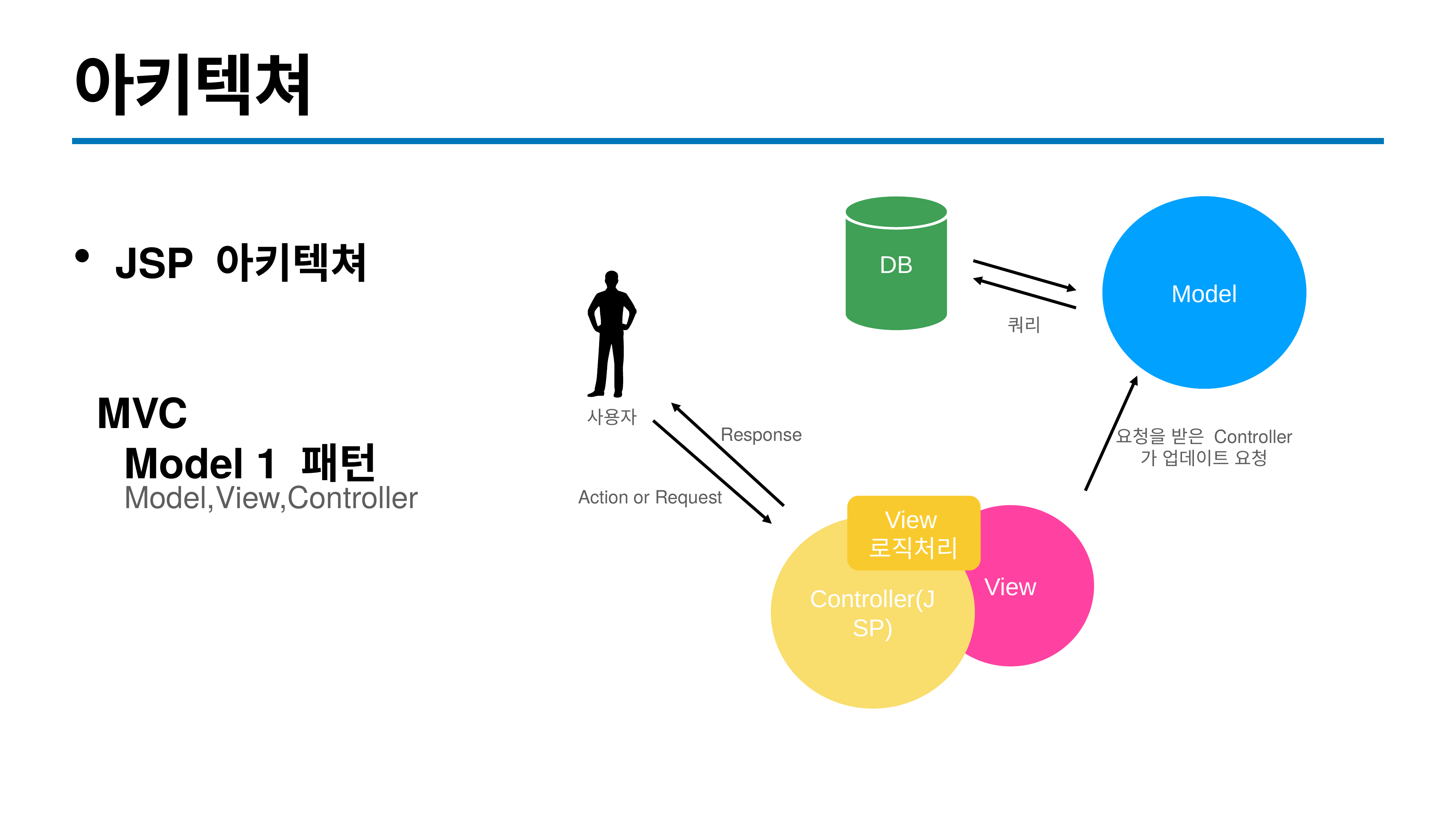

# 아키텍쳐

Model
DB
JSP 아키텍쳐

  MVC
  Model 1 패턴

쿼리

사용자

Response

요청을 받은 Controller
가 업데이트 요청
Model,View,Controller
Action or Request
View로직처리
View
Controller(JSP)